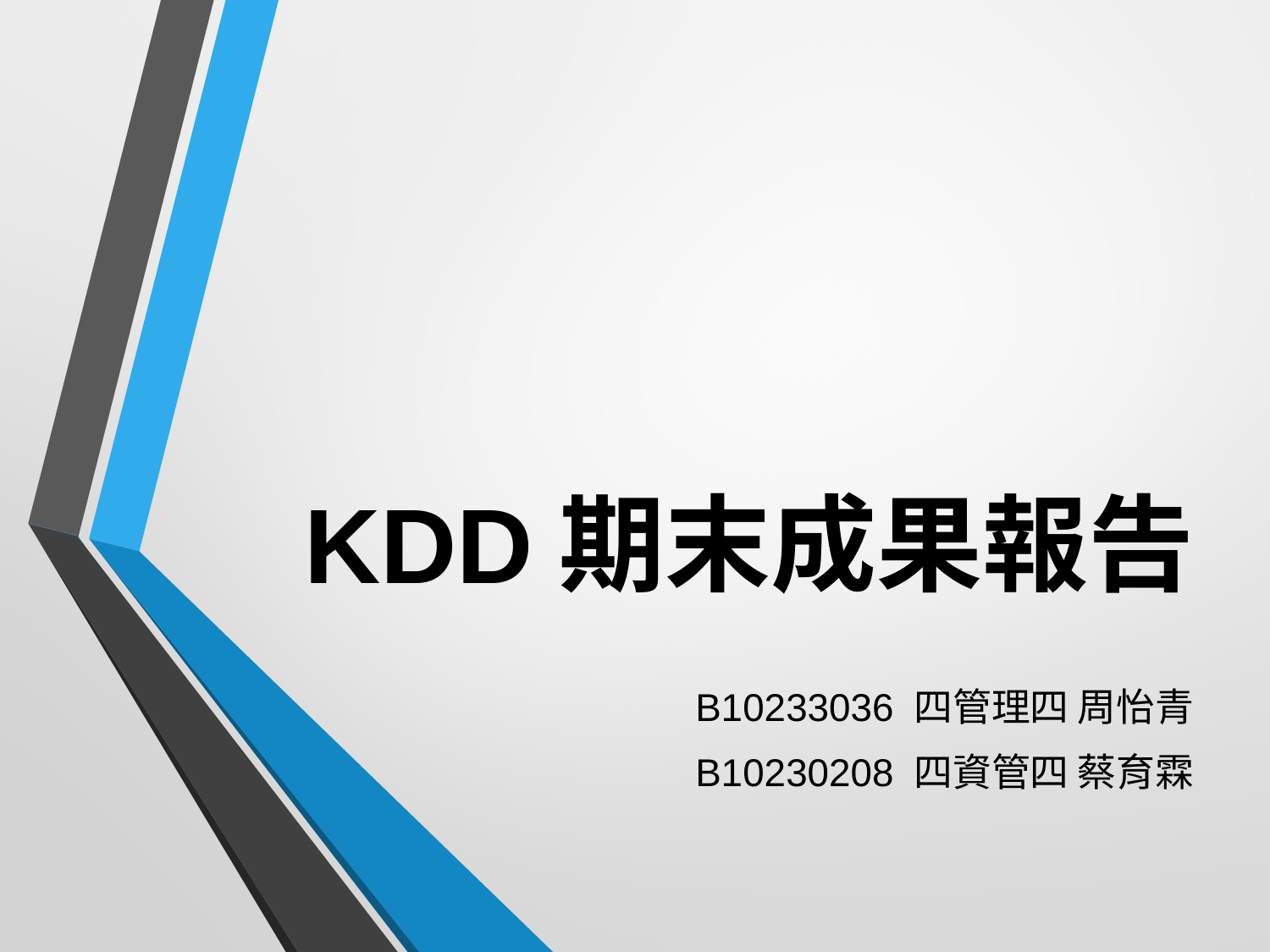

# KDD期末成果報告
B10233036 四管理四 周怡青
B10230208 四資管四 蔡育霖